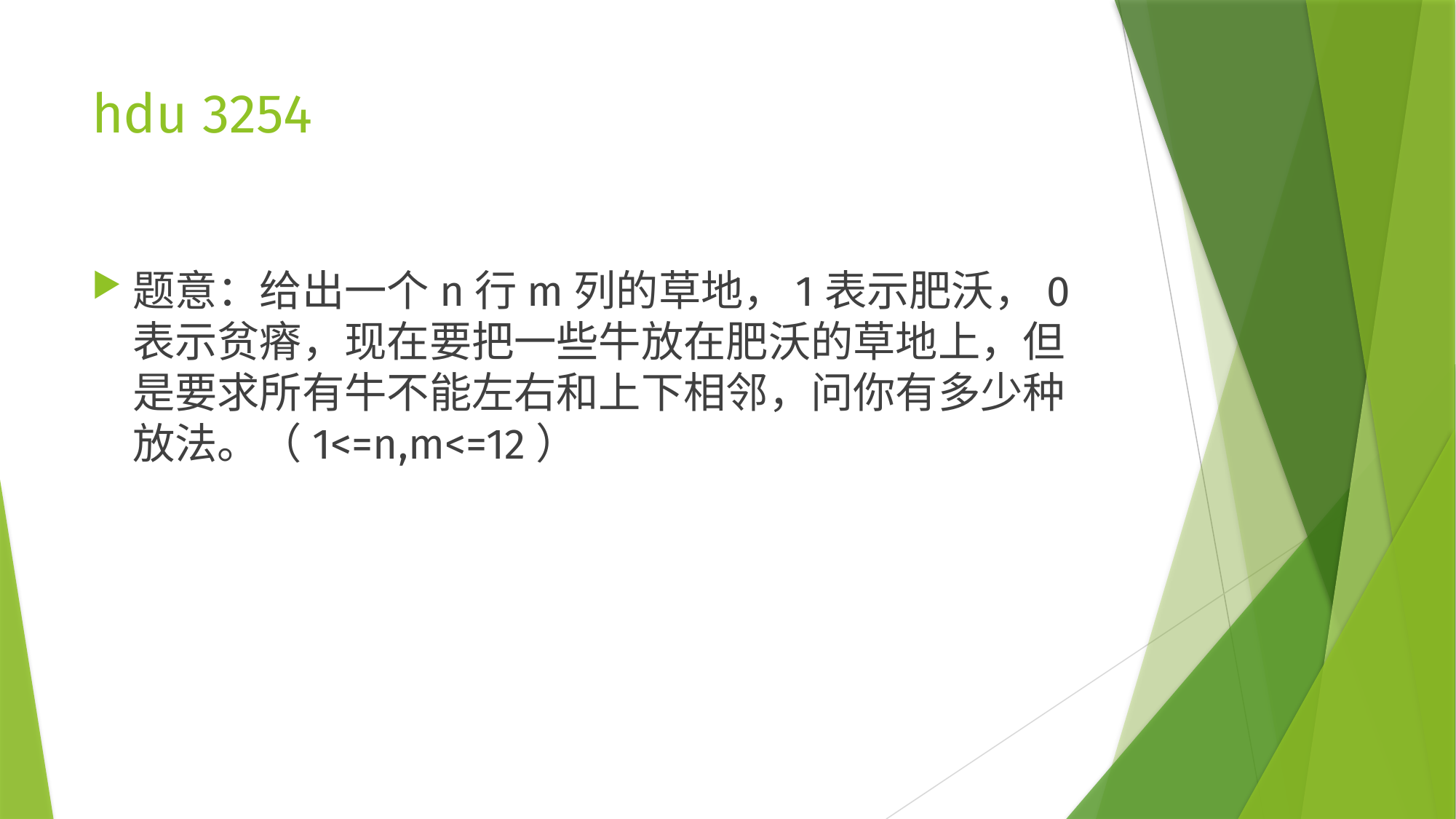

# hdu 3254
题意：给出一个n行m列的草地，1表示肥沃，0表示贫瘠，现在要把一些牛放在肥沃的草地上，但是要求所有牛不能左右和上下相邻，问你有多少种放法。（1<=n,m<=12）